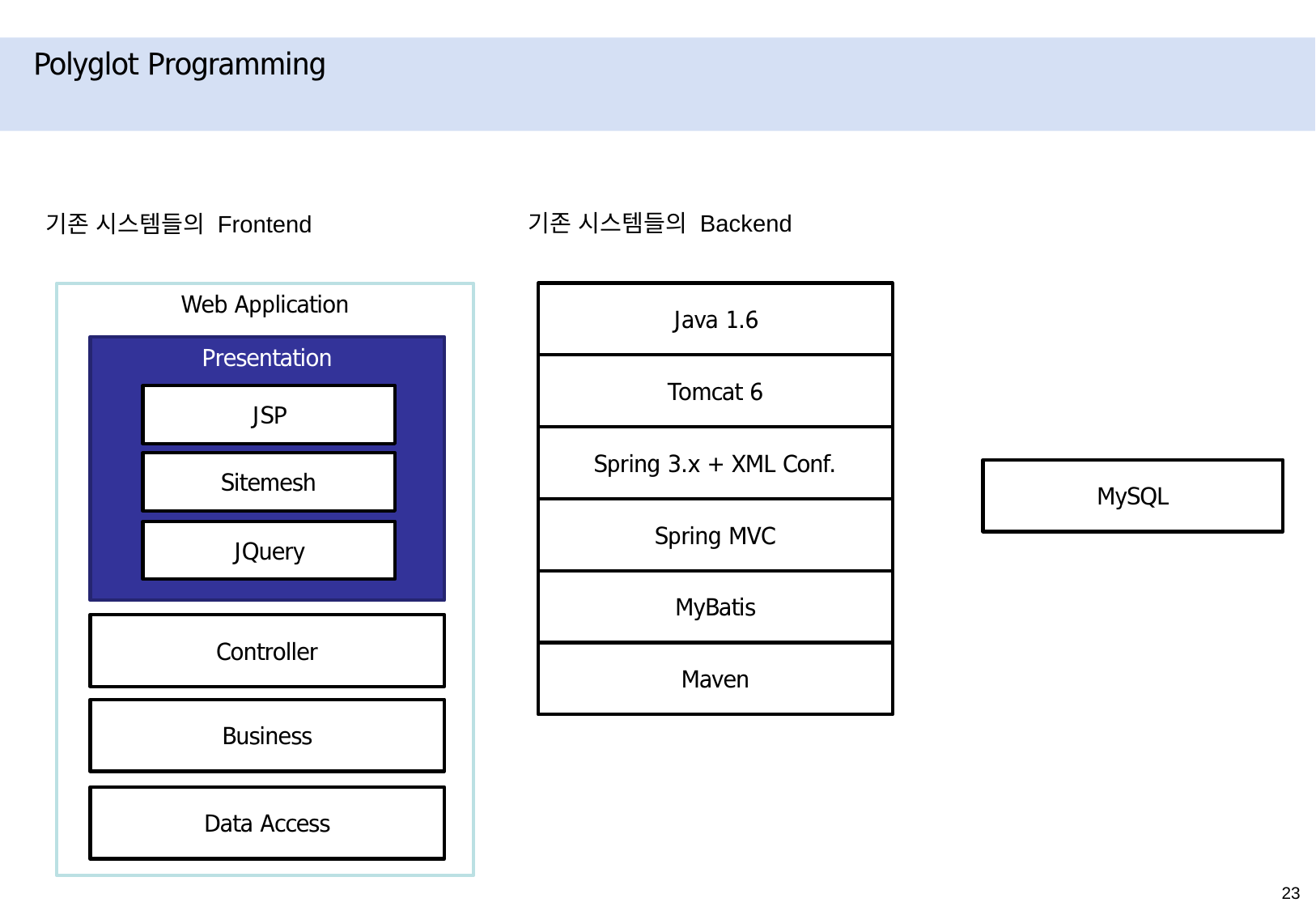

# Polyglot Programming
기존 시스템들의 Backend
기존 시스템들의 Frontend
Web Application
Java 1.6
Presentation
Tomcat 6
JSP
Spring 3.x + XML Conf.
Sitemesh
MySQL
Spring MVC
JQuery
MyBatis
Controller
Maven
Business
Data Access